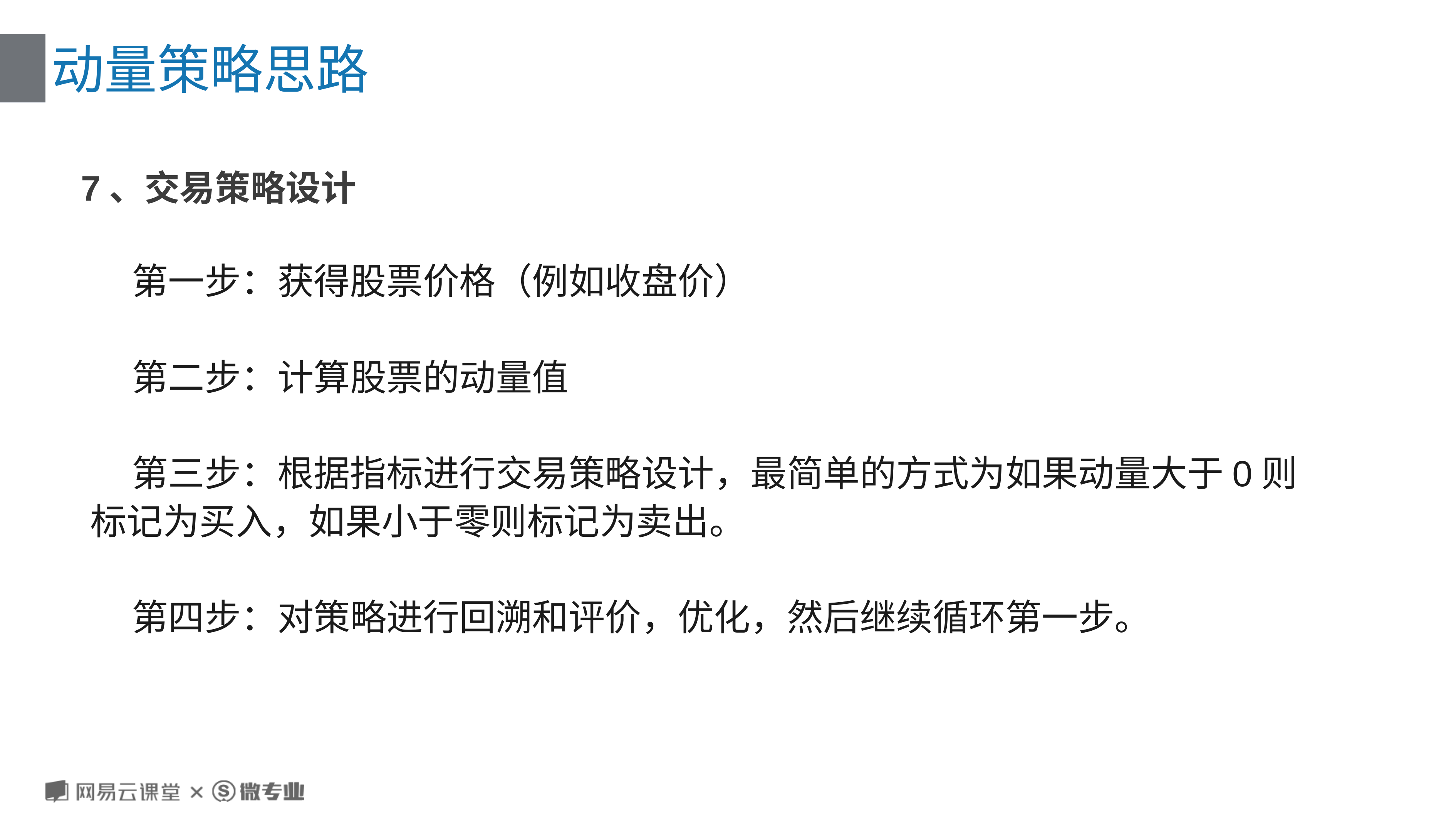

# 动量策略思路
7、交易策略设计

    第一步：获得股票价格（例如收盘价）

    第二步：计算股票的动量值

    第三步：根据指标进行交易策略设计，最简单的方式为如果动量大于0则标记为买入，如果小于零则标记为卖出。

    第四步：对策略进行回溯和评价，优化，然后继续循环第一步。